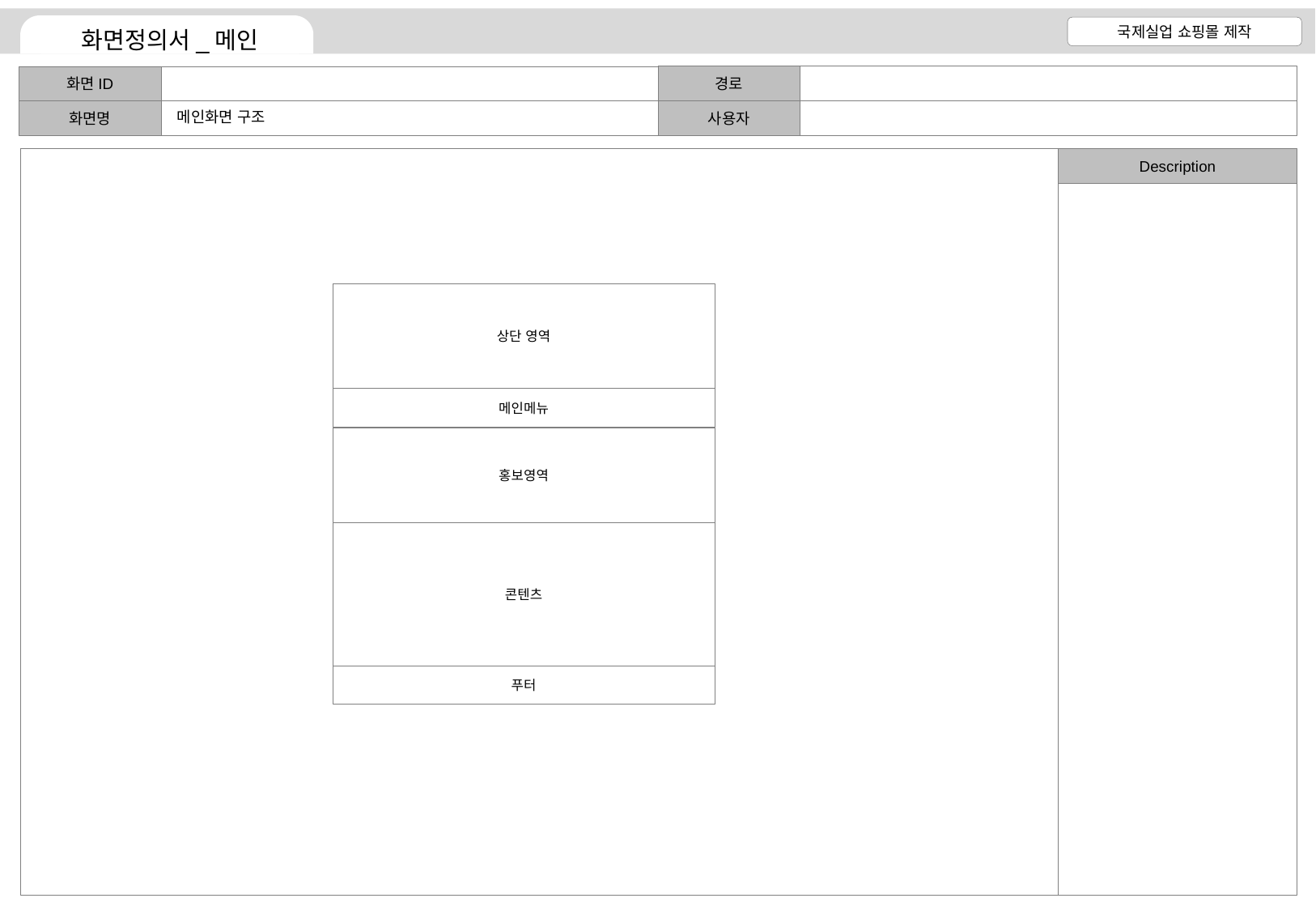

메인화면 구조
상단 영역
메인메뉴
홍보영역
콘텐츠
푸터